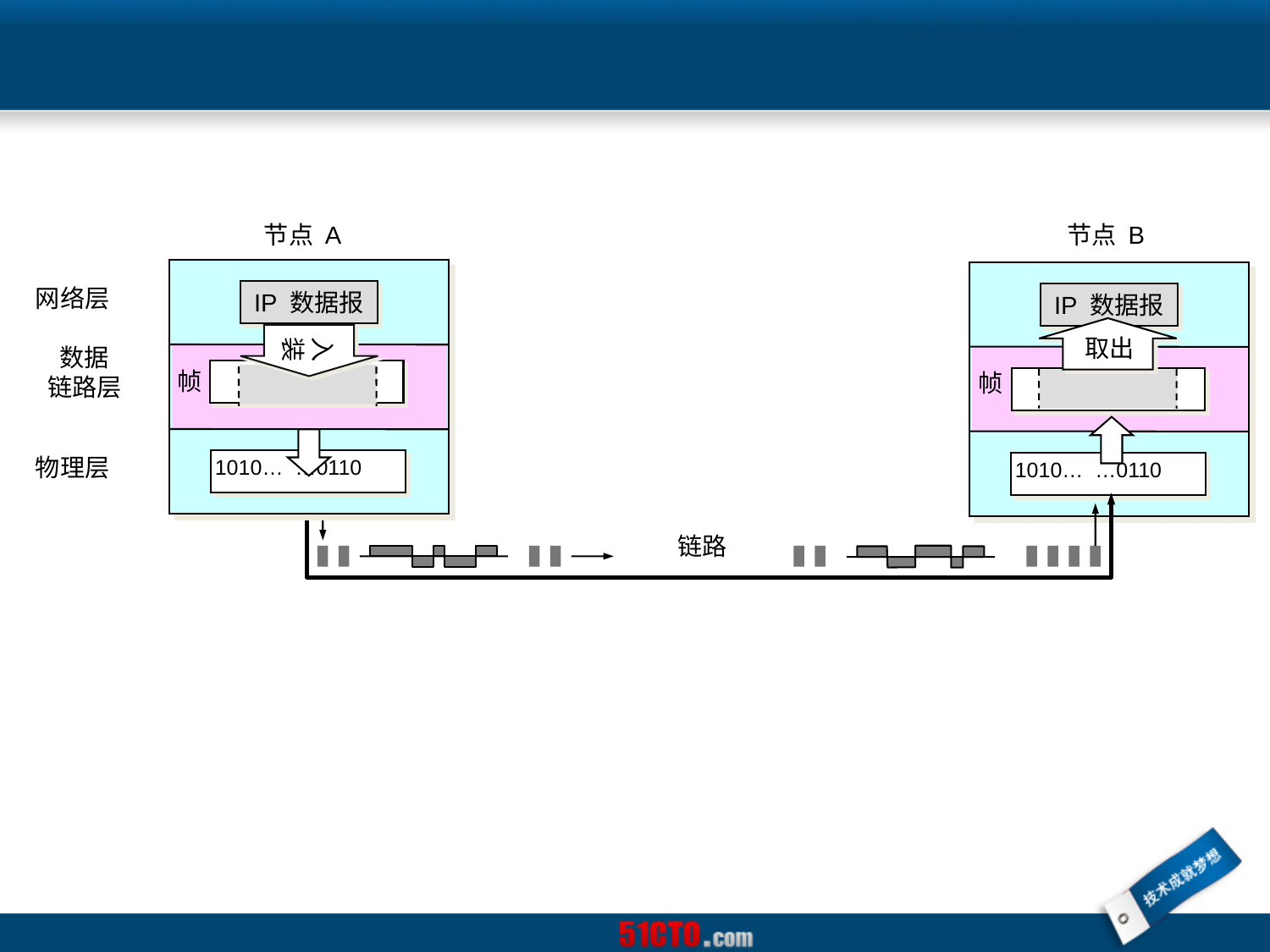

节点 A
节点 B

网络层
IP 数据报
IP 数据报

入
装
取出
数据
链路层

帧

帧

物理层

1010…  …0110

1010…  …0110

链路